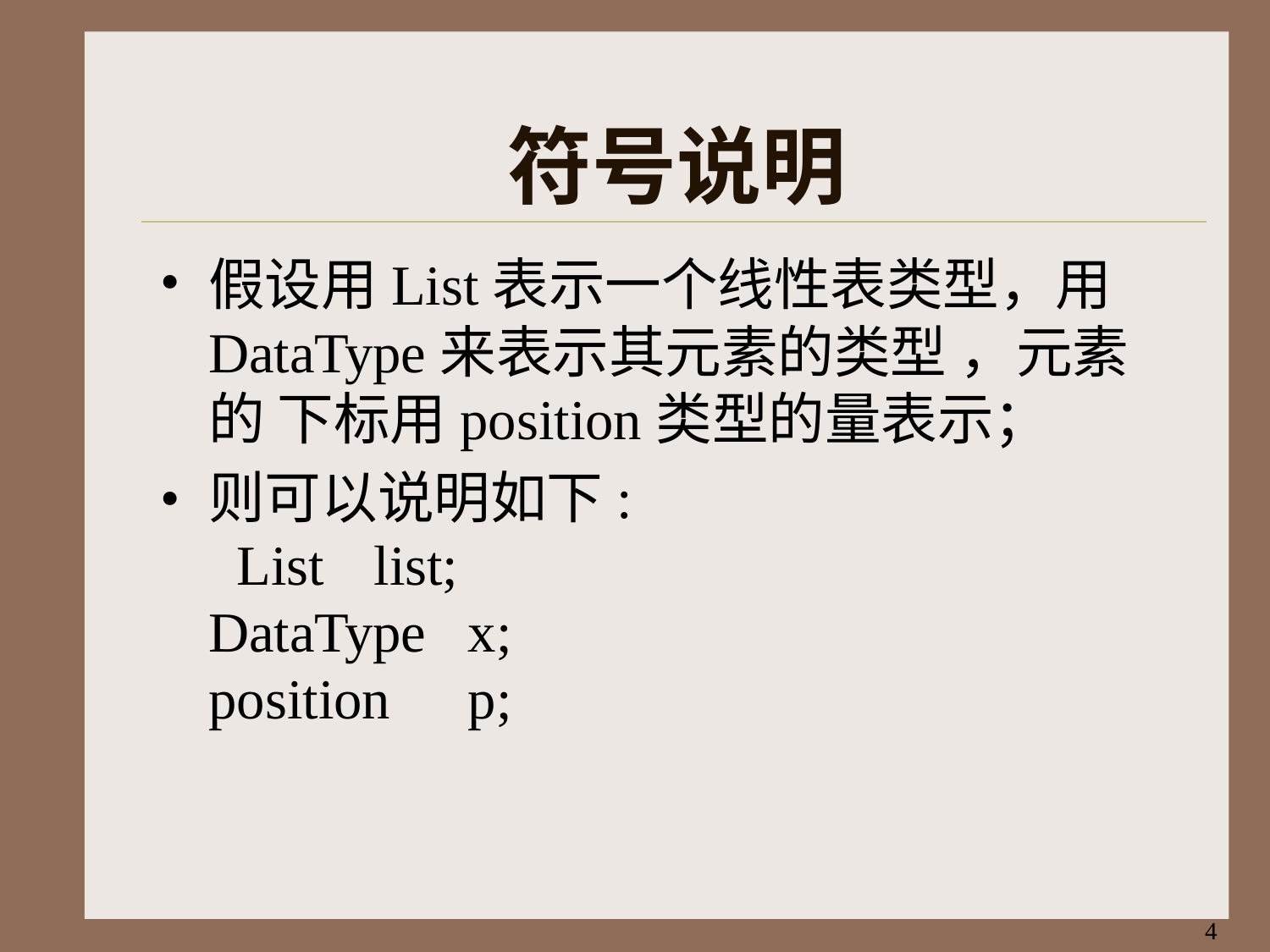

# 符号说明

假设用List表示一个线性表类型，用
DataType来表示其元素的类型 ，元素的 下标用position类型的量表示；
则可以说明如下:  List	list;  DataType	x;  position	p;
4